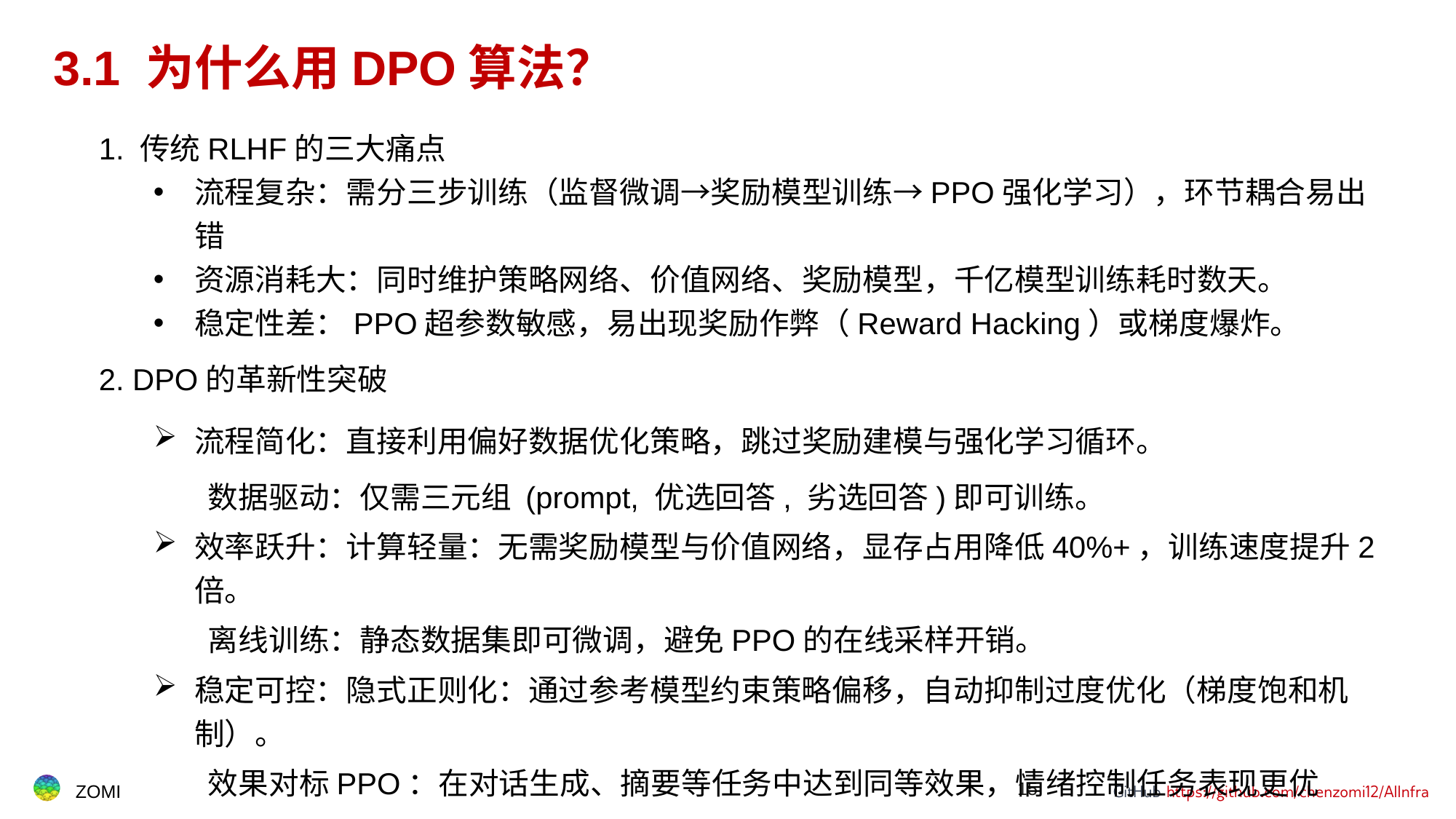

# 3.1 为什么用DPO算法？
1. 传统RLHF的三大痛点​​
流程复杂​​：需分三步训练（监督微调→奖励模型训练→PPO强化学习），环节耦合易出错
资源消耗大​​：同时维护策略网络、价值网络、奖励模型，千亿模型训练耗时数天。
稳定性差​​：PPO超参数敏感，易出现奖励作弊（Reward Hacking）或梯度爆炸。
​​2. DPO的革新性突破​​
流程简化​​：直接利用偏好数据优化策略，跳过奖励建模与强化学习循环。
​​	数据驱动​​：仅需三元组 (prompt, 优选回答, 劣选回答)即可训练。
效率跃升​​：计算轻量​​：无需奖励模型与价值网络，显存占用降低40%+，训练速度提升2倍。
离线训练​​：静态数据集即可微调，避免PPO的在线采样开销。
稳定可控​​：隐式正则化​​：通过参考模型约束策略偏移，自动抑制过度优化（梯度饱和机制）。
效果对标PPO​​：在对话生成、摘要等任务中达到同等效果，情绪控制任务表现更优